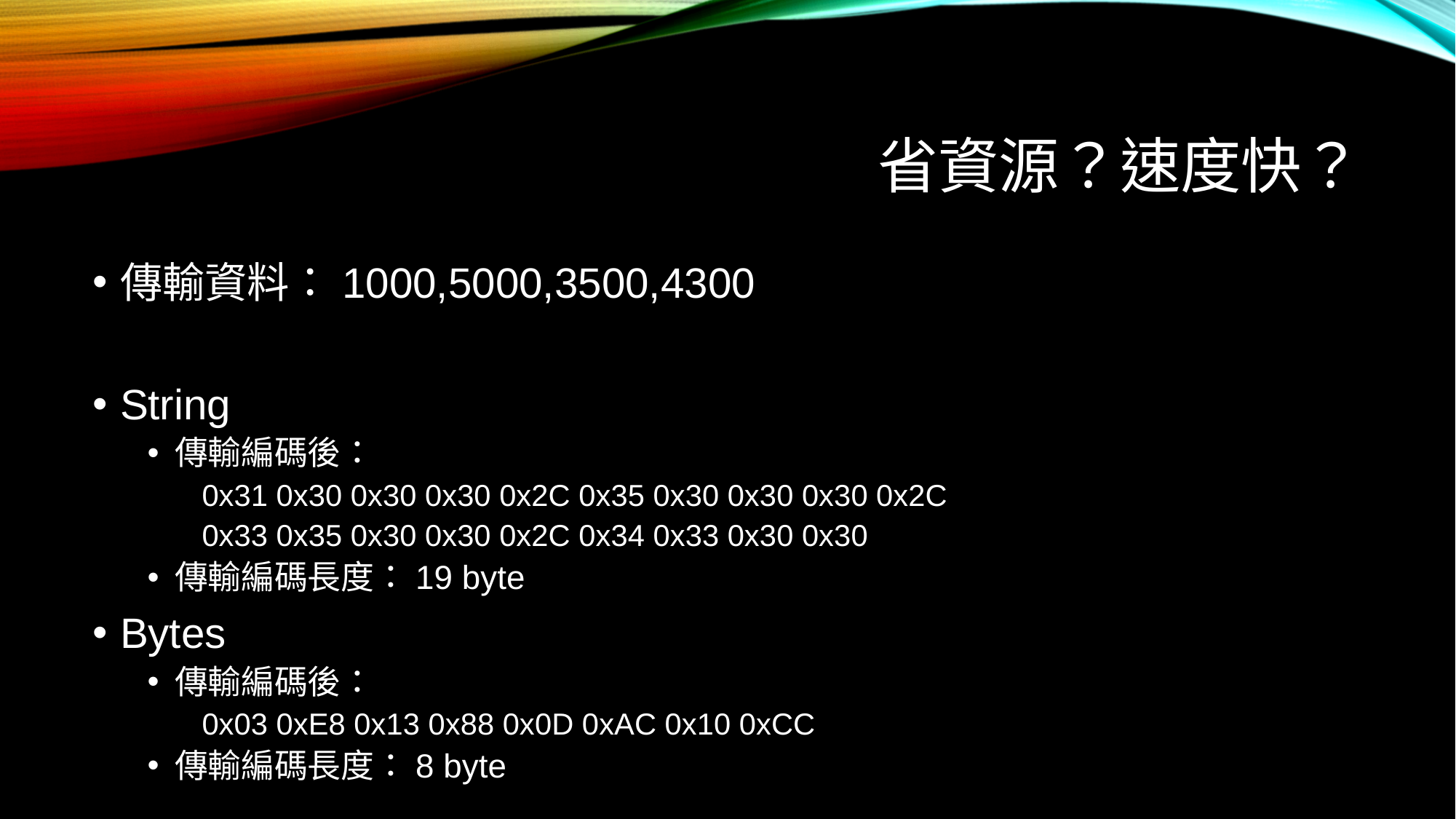

# 省資源？速度快？
傳輸資料：1000,5000,3500,4300

String
傳輸編碼後：
0x31 0x30 0x30 0x30 0x2C 0x35 0x30 0x30 0x30 0x2C
0x33 0x35 0x30 0x30 0x2C 0x34 0x33 0x30 0x30
傳輸編碼長度：19 byte
Bytes
傳輸編碼後：
0x03 0xE8 0x13 0x88 0x0D 0xAC 0x10 0xCC
傳輸編碼長度：8 byte